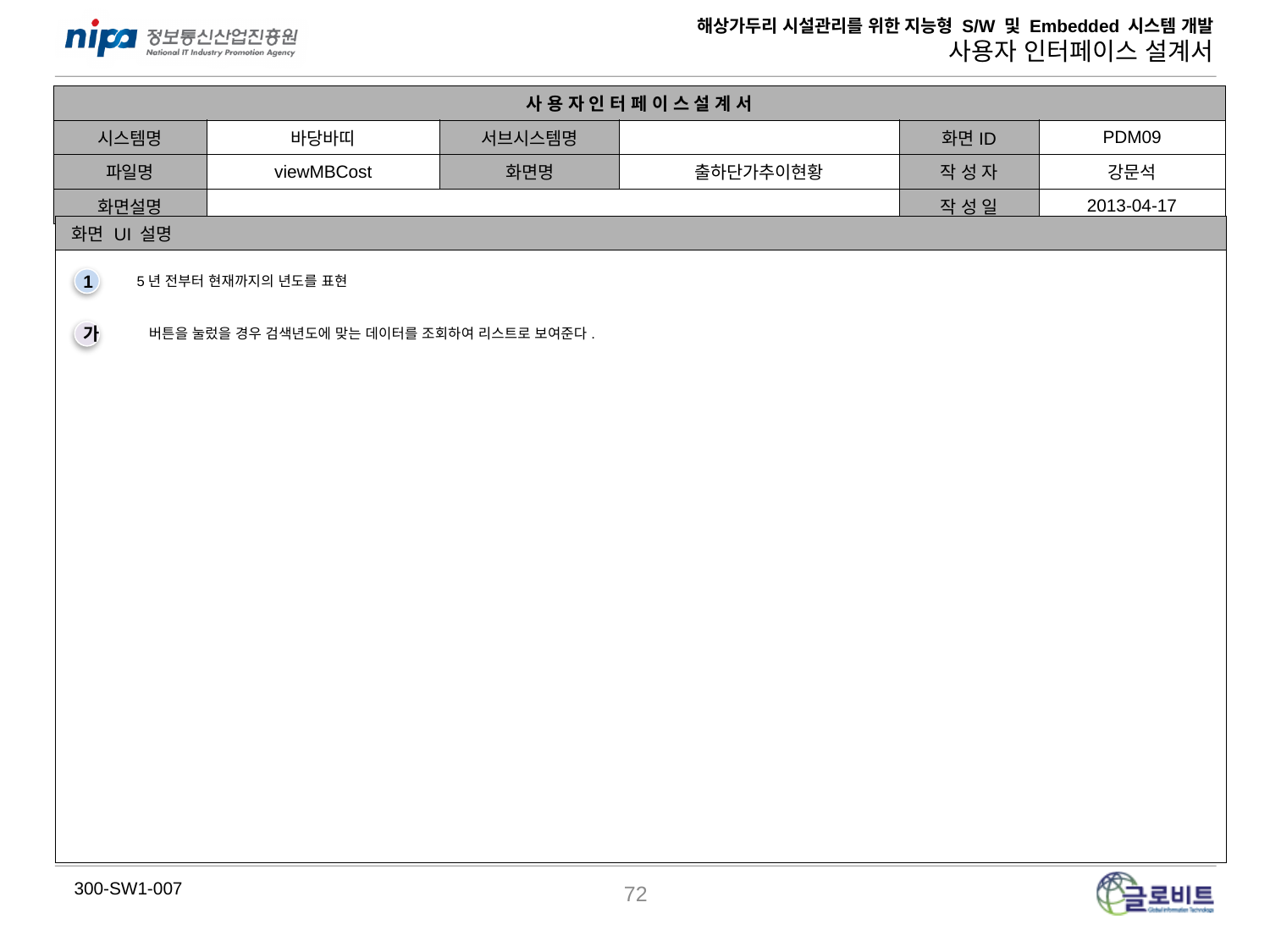

| 사 용 자 인 터 페 이 스 설 계 서 |  |  |  |  |  |
| --- | --- | --- | --- | --- | --- |
| 시스템명 | 바당바띠 | 서브시스템명 |  | 화면ID | PDM09 |
| 파일명 | viewMBCost | 화면명 | 출하단가추이현황 | 작 성 자 | 강문석 |
| 화면설명 |  |  |  | 작 성 일 | 2013-04-17 |
| 화면 UI 설명 |
| --- |
|  |
5년 전부터 현재까지의 년도를 표현
1
버튼을 눌렀을 경우 검색년도에 맞는 데이터를 조회하여 리스트로 보여준다.
가